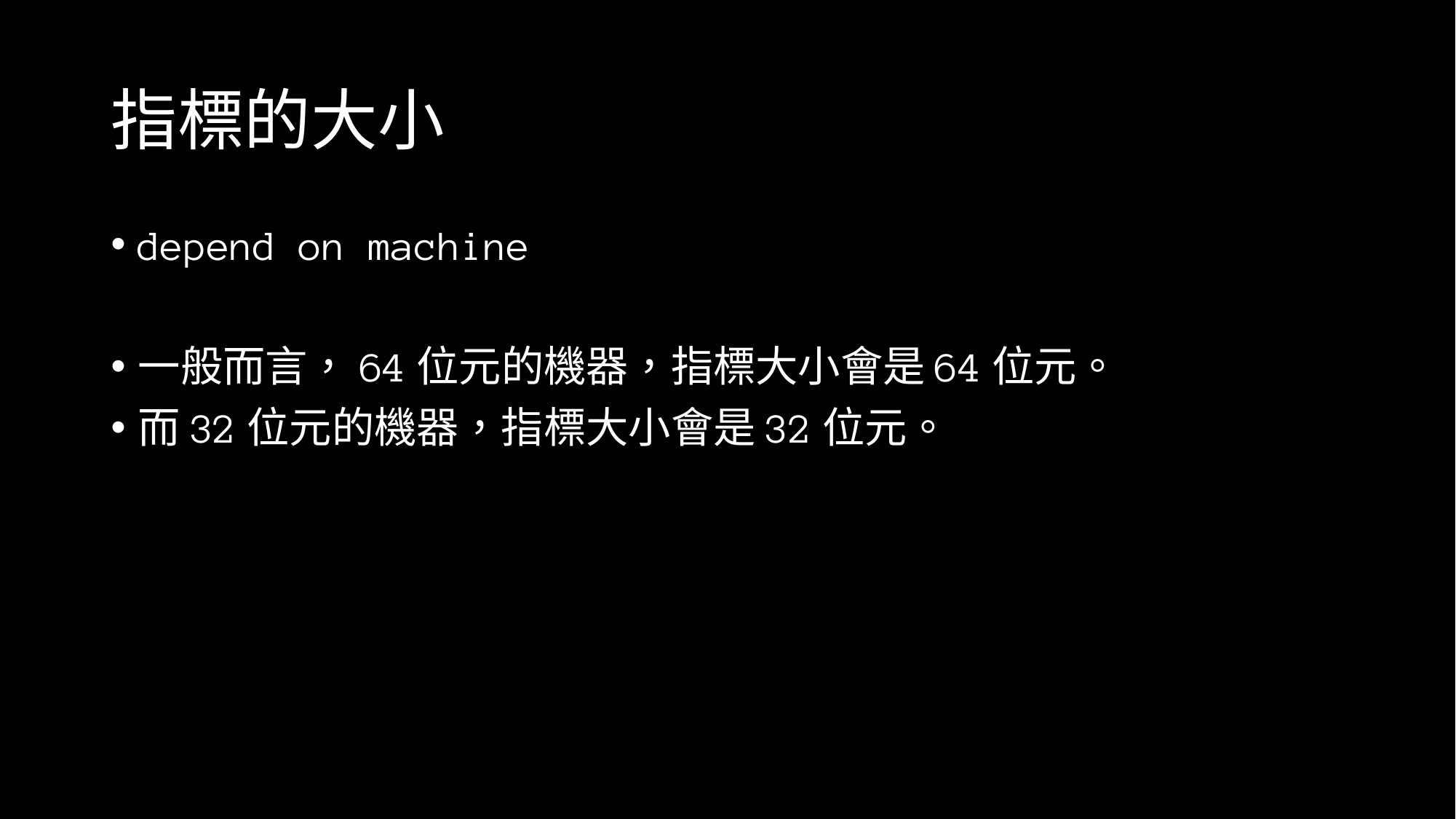

# 指標的大小
depend on machine

一般而言，64位元的機器，指標大小會是64位元。
而32位元的機器，指標大小會是32位元。